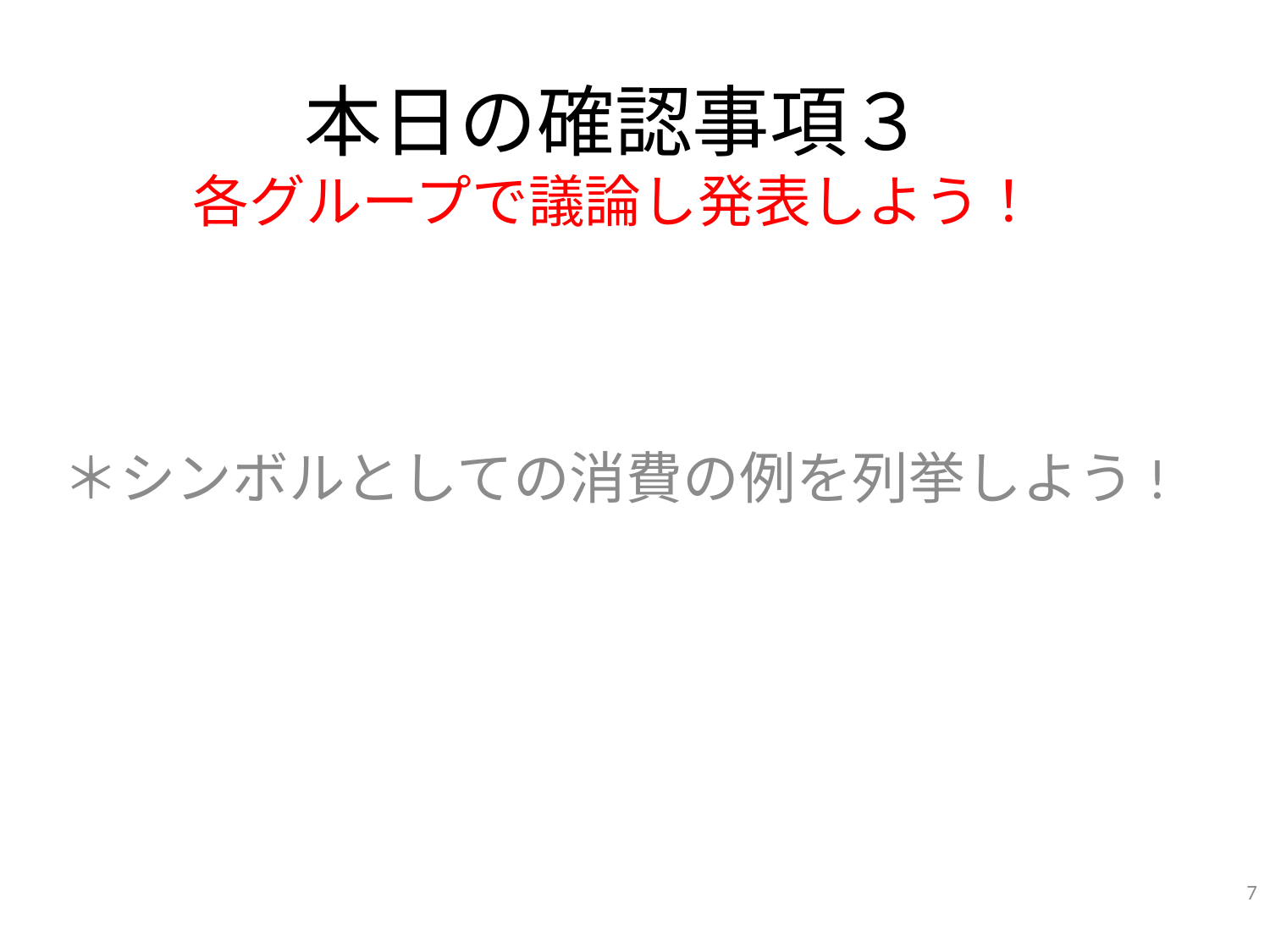

# 本日の確認事項３ 各グループで議論し発表しよう！
＊シンボルとしての消費の例を列挙しよう!

7